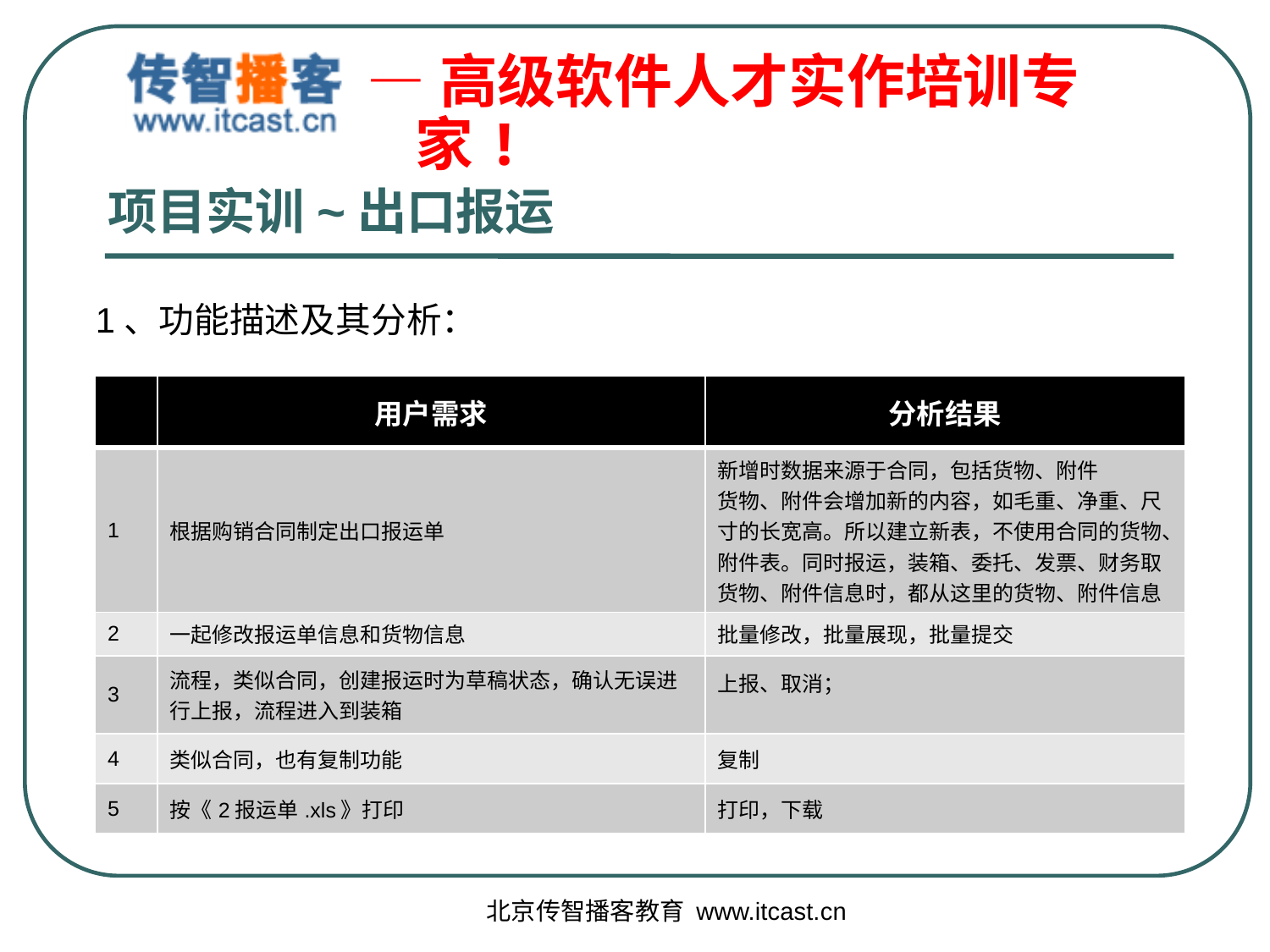

# 项目实训~出口报运
1、功能描述及其分析：
|  | 用户需求 | 分析结果 |
| --- | --- | --- |
| 1 | 根据购销合同制定出口报运单 | 新增时数据来源于合同，包括货物、附件 货物、附件会增加新的内容，如毛重、净重、尺寸的长宽高。所以建立新表，不使用合同的货物、附件表。同时报运，装箱、委托、发票、财务取货物、附件信息时，都从这里的货物、附件信息表中读取。 |
| 2 | 一起修改报运单信息和货物信息 | 批量修改，批量展现，批量提交 |
| 3 | 流程，类似合同，创建报运时为草稿状态，确认无误进行上报，流程进入到装箱 | 上报、取消； |
| 4 | 类似合同，也有复制功能 | 复制 |
| 5 | 按《2报运单.xls》打印 | 打印，下载 |
北京传智播客教育 www.itcast.cn